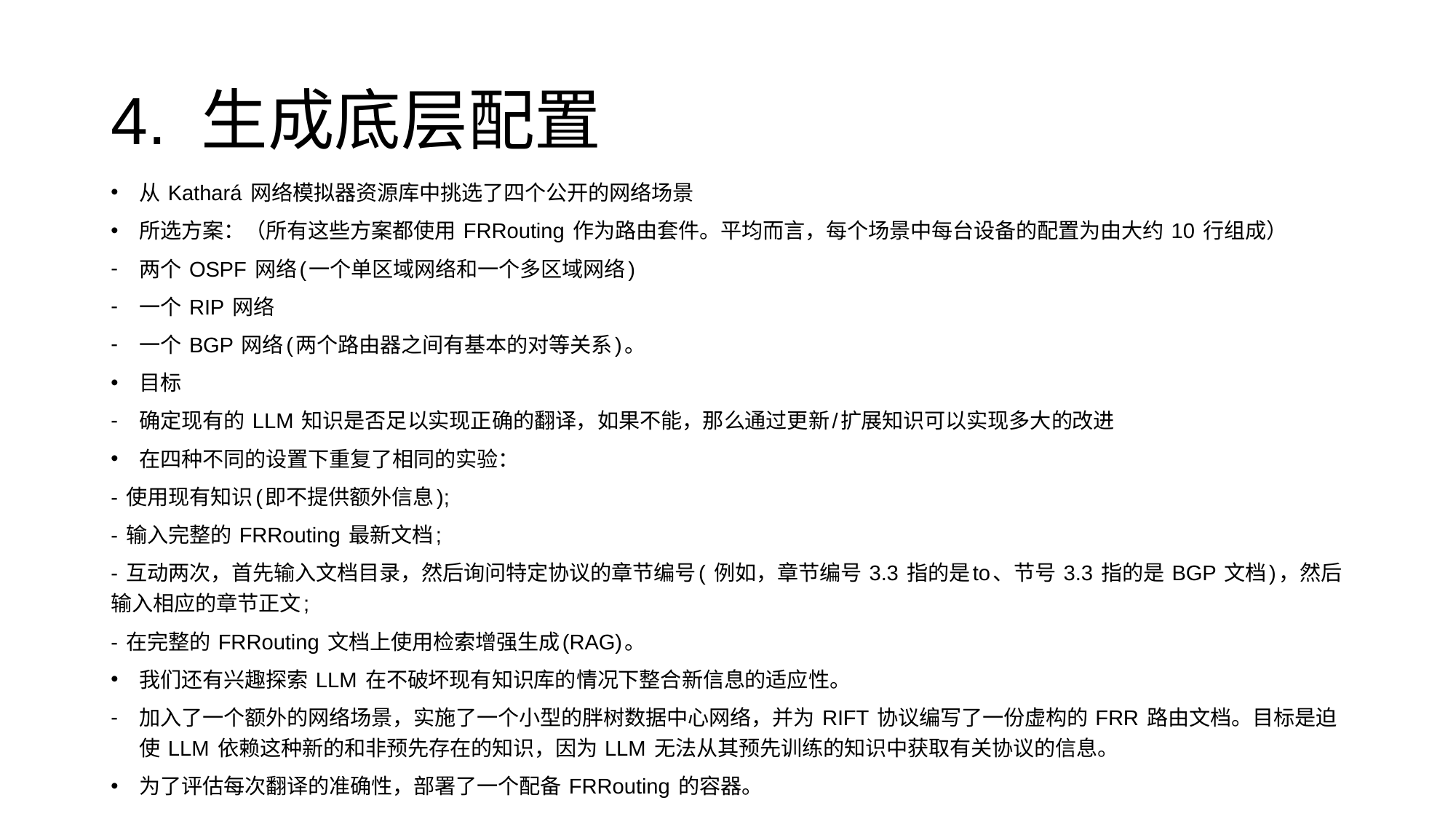

# 4. 生成底层配置
从 Kathará 网络模拟器资源库中挑选了四个公开的网络场景
所选方案：（所有这些方案都使用 FRRouting 作为路由套件。平均而言，每个场景中每台设备的配置为由大约 10 行组成）
两个 OSPF 网络(一个单区域网络和一个多区域网络)
一个 RIP 网络
一个 BGP 网络(两个路由器之间有基本的对等关系)。
目标
确定现有的 LLM 知识是否足以实现正确的翻译，如果不能，那么通过更新/扩展知识可以实现多大的改进
在四种不同的设置下重复了相同的实验：
- 使用现有知识(即不提供额外信息);
- 输入完整的 FRRouting 最新文档;
- 互动两次，首先输入文档目录，然后询问特定协议的章节编号( 例如，章节编号 3.3 指的是to、节号 3.3 指的是 BGP 文档)，然后输入相应的章节正文;
- 在完整的 FRRouting 文档上使用检索增强生成(RAG)。
我们还有兴趣探索 LLM 在不破坏现有知识库的情况下整合新信息的适应性。
加入了一个额外的网络场景，实施了一个小型的胖树数据中心网络，并为 RIFT 协议编写了一份虚构的 FRR 路由文档。目标是迫使 LLM 依赖这种新的和非预先存在的知识，因为 LLM 无法从其预先训练的知识中获取有关协议的信息。
为了评估每次翻译的准确性，部署了一个配备 FRRouting 的容器。